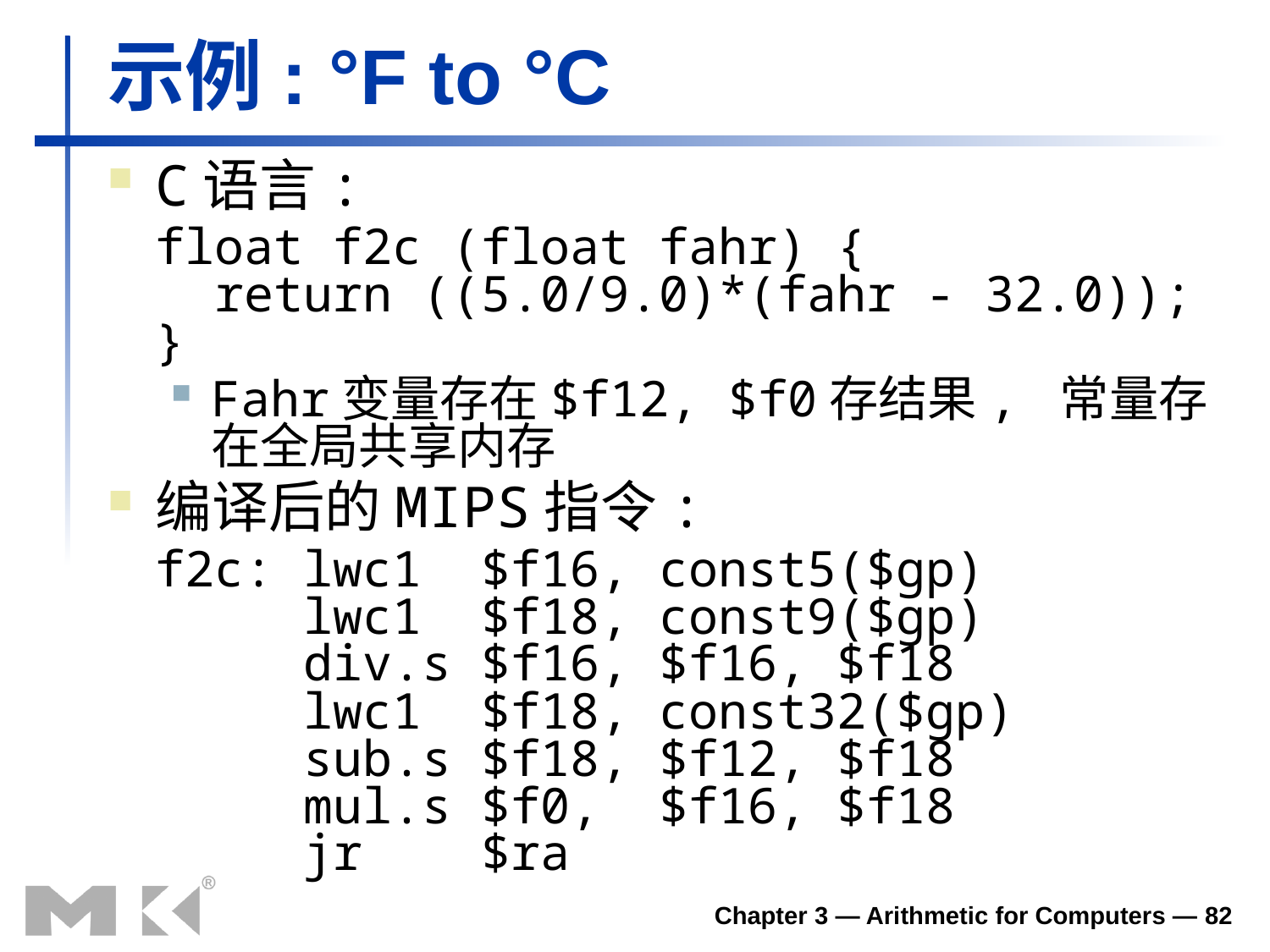

# 示例: °F to °C
C语言:
	float f2c (float fahr) {
  return ((5.0/9.0)*(fahr - 32.0));
}
Fahr变量存在$f12, $f0存结果, 常量存在全局共享内存
编译后的MIPS指令:
	f2c: lwc1  $f16, const5($gp)
     lwc1  $f18, const9($gp)
     div.s $f16, $f16, $f18
     lwc1  $f18, const32($gp)
     sub.s $f18, $f12, $f18
     mul.s $f0,  $f16, $f18
     jr    $ra
Chapter 3 — Arithmetic for Computers — 82